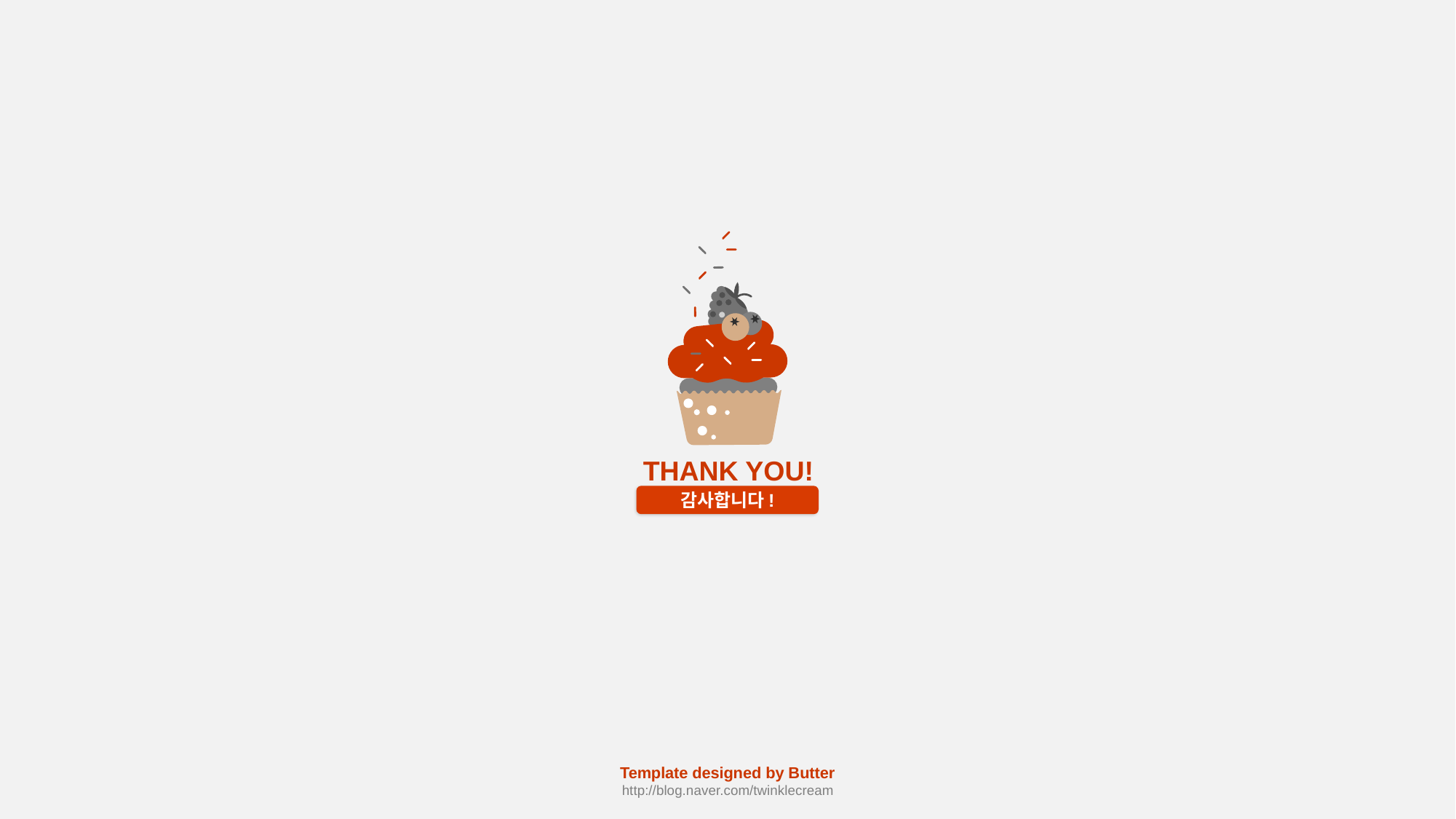

THANK YOU!
감사합니다!
Template designed by Butter
http://blog.naver.com/twinklecream